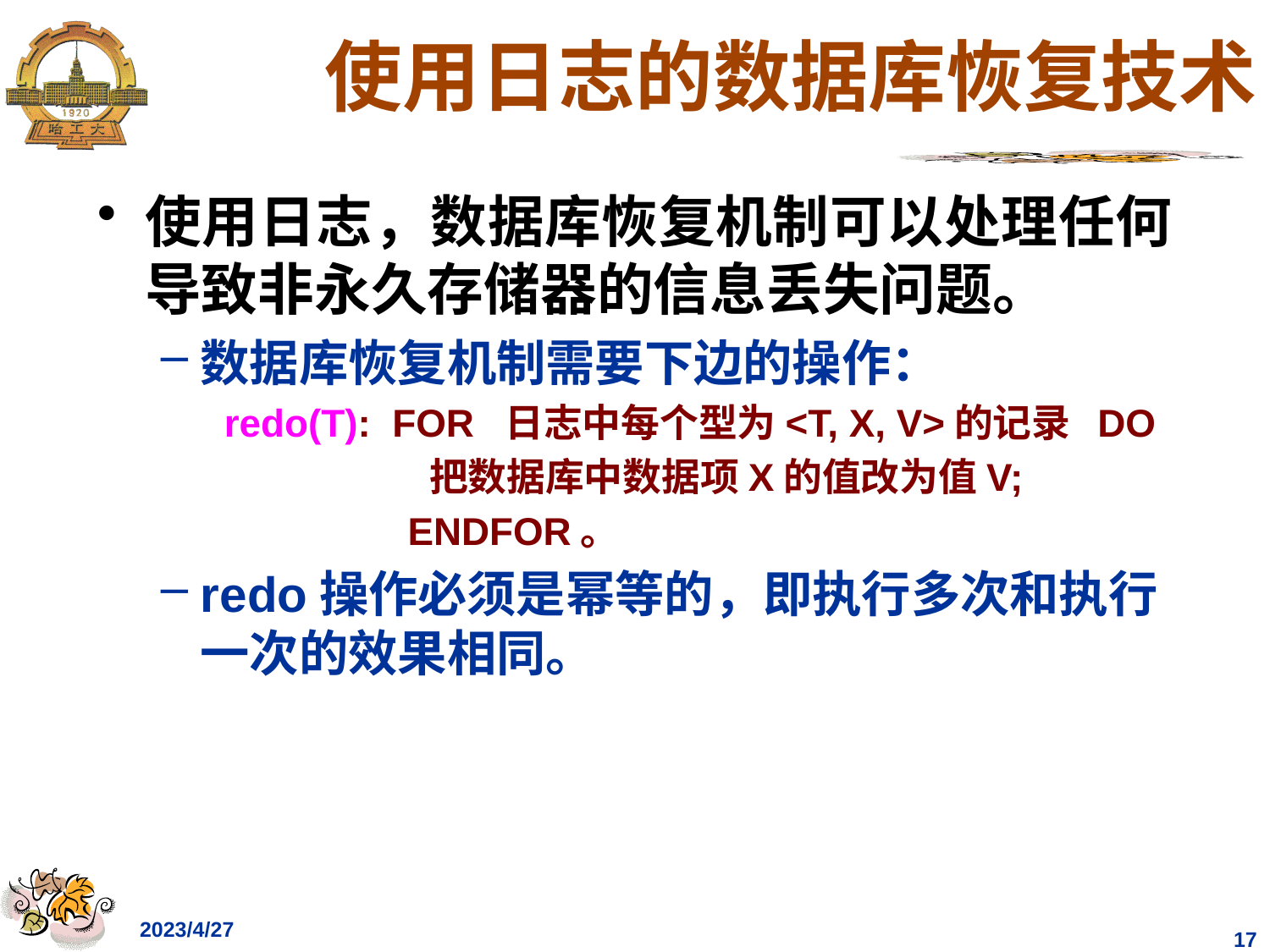

# 使用日志的数据库恢复技术
使用日志，数据库恢复机制可以处理任何导致非永久存储器的信息丢失问题。
数据库恢复机制需要下边的操作：
redo(T):  FOR  日志中每个型为<T, X, V>的记录  DO
                      把数据库中数据项X的值改为值V;
                 ENDFOR。
redo操作必须是幂等的，即执行多次和执行一次的效果相同。
2023/4/27

17